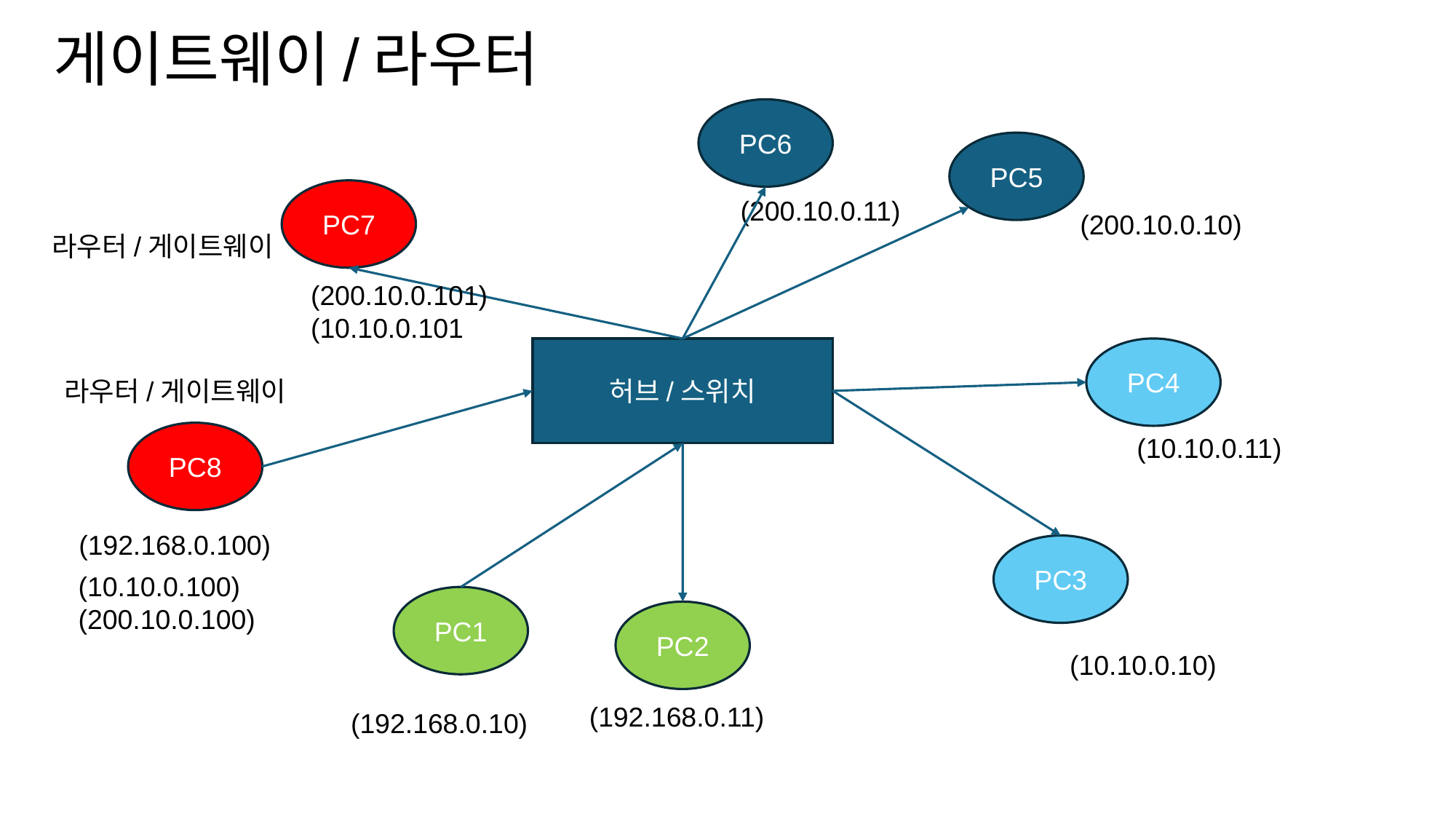

# 게이트웨이/라우터
PC6
PC5
PC7
(200.10.0.11)
(200.10.0.10)
라우터/게이트웨이
(200.10.0.101)
(10.10.0.101
허브/스위치
PC4
라우터/게이트웨이
PC8
(10.10.0.11)
(192.168.0.100)
PC3
(10.10.0.100)
(200.10.0.100)
PC1
PC2
(10.10.0.10)
(192.168.0.11)
(192.168.0.10)